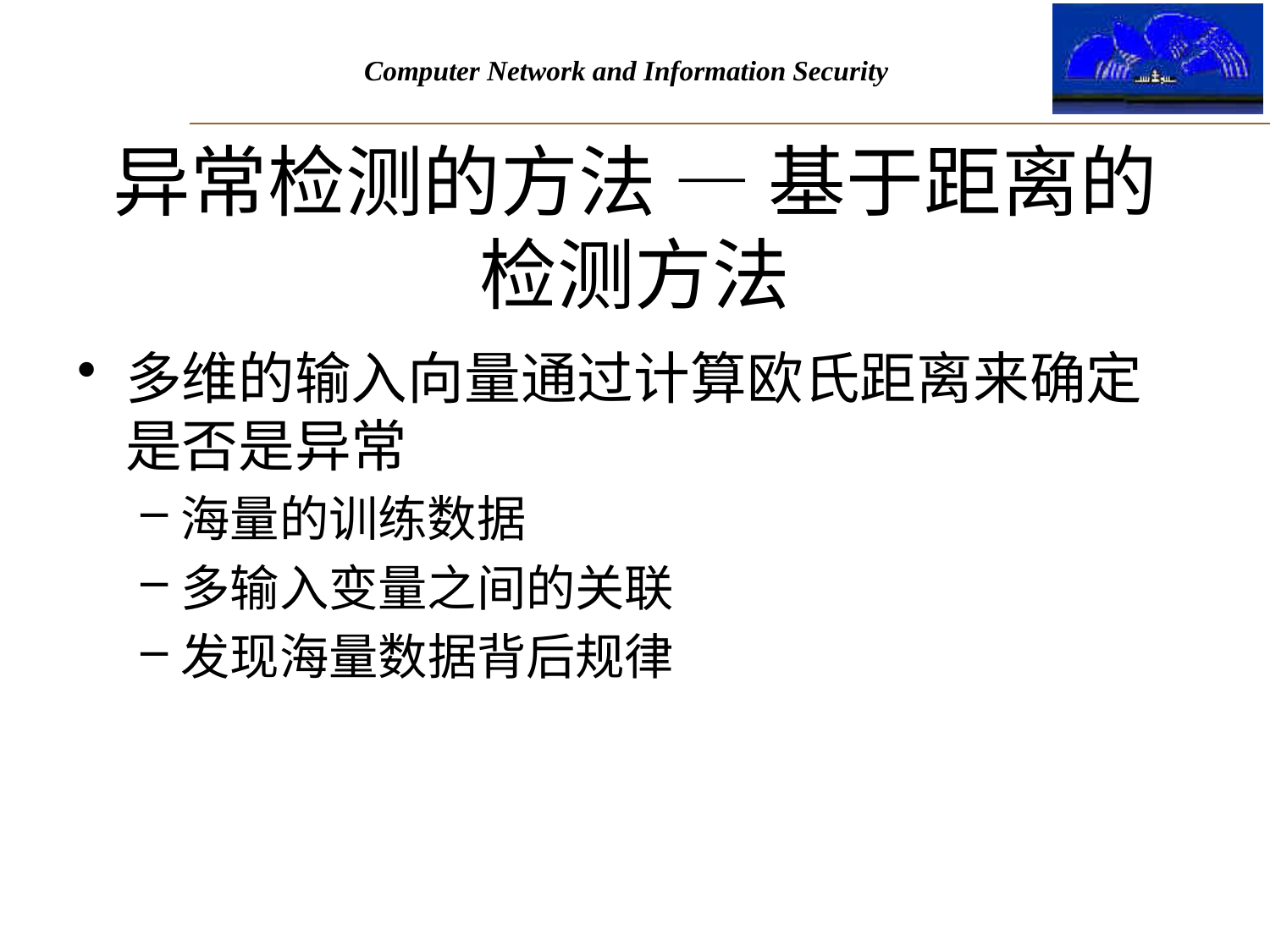

# 异常检测的方法 — 基于距离的检测方法
多维的输入向量通过计算欧氏距离来确定是否是异常
海量的训练数据
多输入变量之间的关联
发现海量数据背后规律